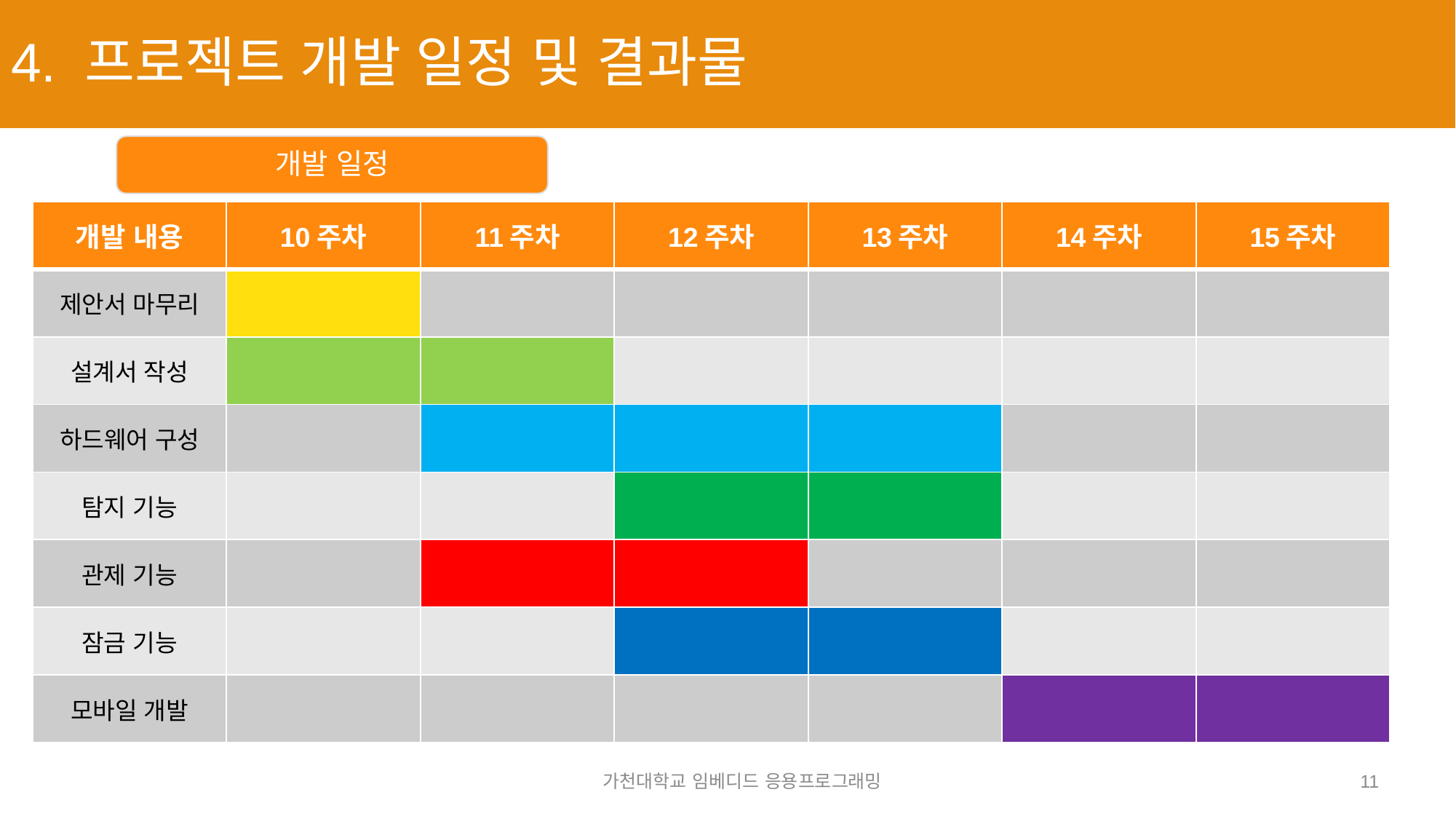

# 4. 프로젝트 개발 일정 및 결과물

개발 일정
| 개발 내용 | 10주차 | 11주차 | 12주차 | 13주차 | 14주차 | 15주차 |
| --- | --- | --- | --- | --- | --- | --- |
| 제안서 마무리 |  |  |  |  |  |  |
| 설계서 작성 |  |  |  |  |  |  |
| 하드웨어 구성 |  |  |  |  |  |  |
| 탐지 기능 |  |  |  |  |  |  |
| 관제 기능 |  |  |  |  |  |  |
| 잠금 기능 |  |  |  |  |  |  |
| 모바일 개발 |  |  |  |  |  |  |
가천대학교 임베디드 응용프로그래밍
11